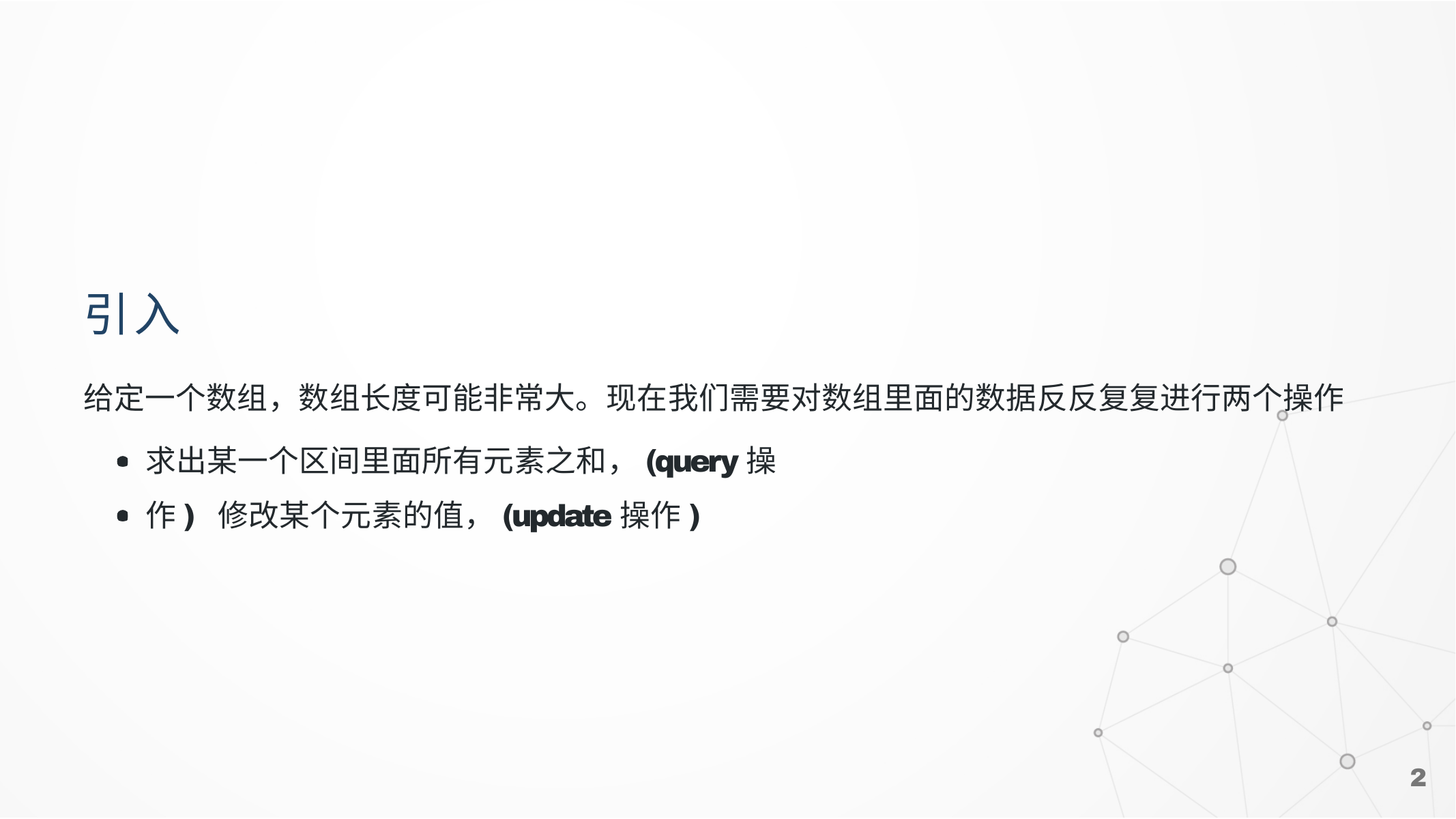

# 引入
给定一个数组，数组长度可能非常大。现在我们需要对数组里面的数据反反复复进行两个操作
求出某一个区间里面所有元素之和，(query操作)  修改某个元素的值，(update操作)

2